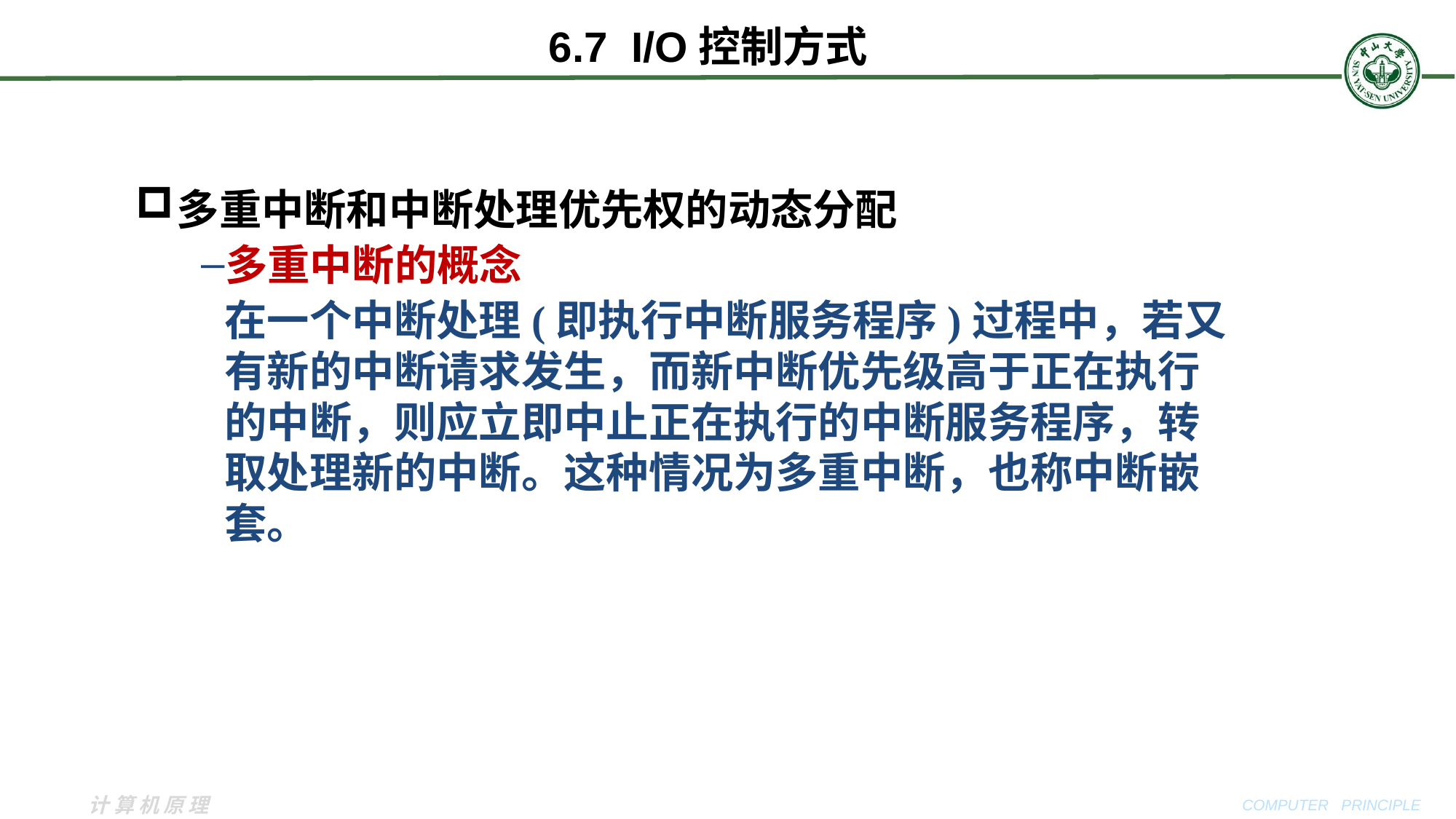

多重中断和中断处理优先权的动态分配
多重中断的概念
  	在一个中断处理(即执行中断服务程序)过程中，若又有新的中断请求发生，而新中断优先级高于正在执行的中断，则应立即中止正在执行的中断服务程序，转取处理新的中断。这种情况为多重中断，也称中断嵌套。